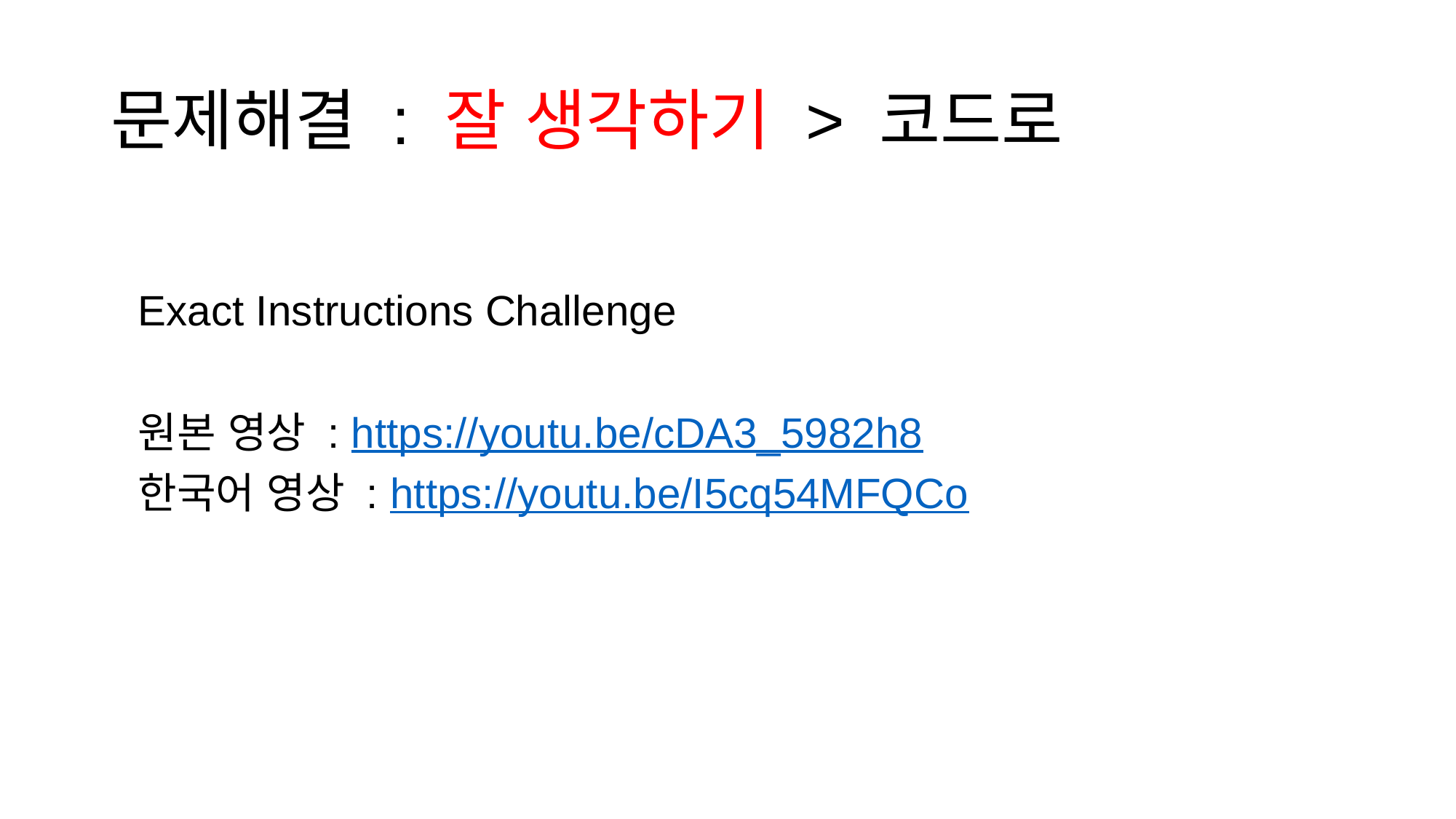

# 문제해결 : 잘 생각하기 > 코드로

Exact Instructions Challenge

원본 영상 : https://youtu.be/cDA3_5982h8
한국어 영상 : https://youtu.be/I5cq54MFQCo